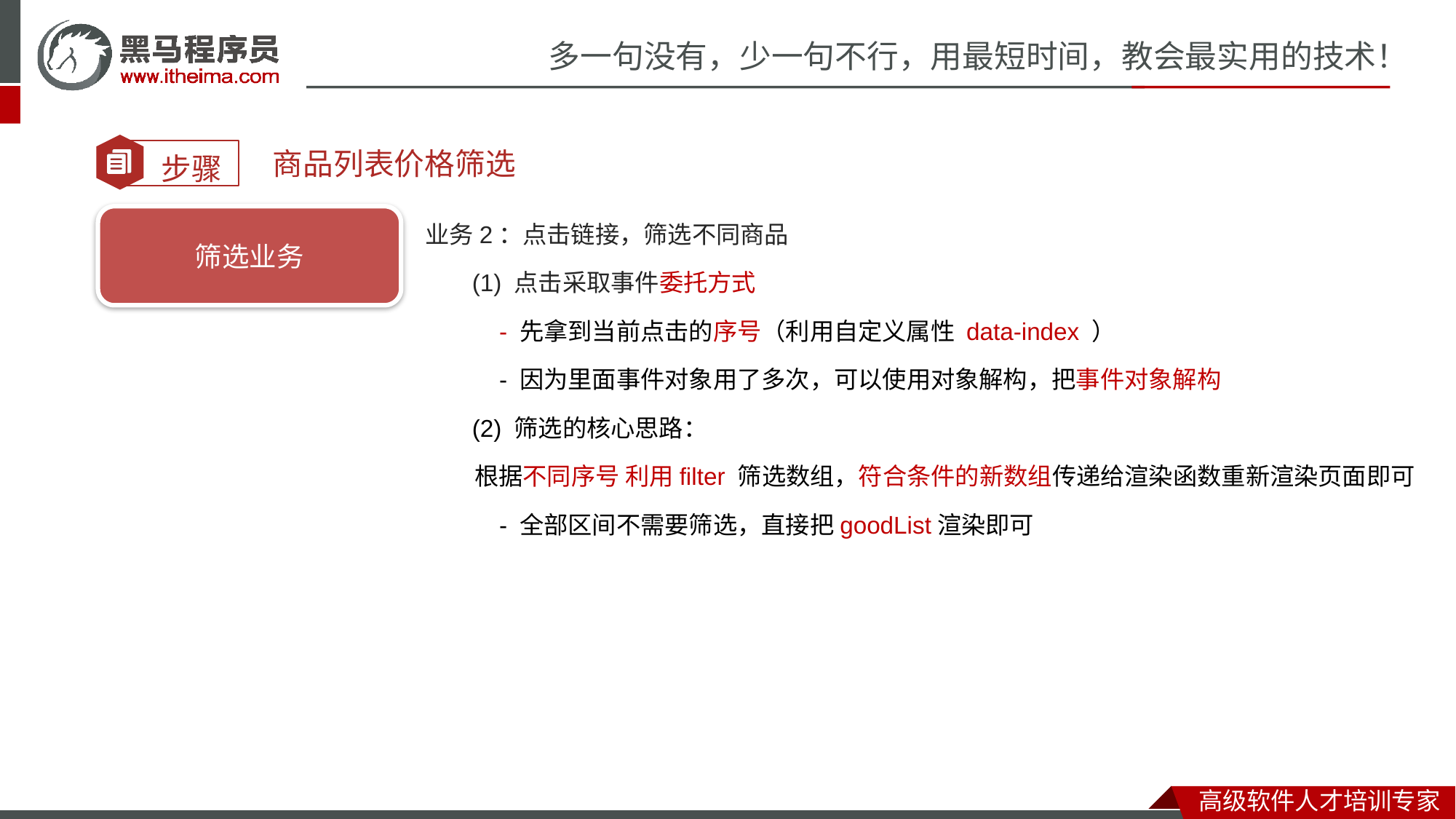

商品列表价格筛选
业务2：点击链接，筛选不同商品
       (1) 点击采取事件委托方式
           - 先拿到当前点击的序号（利用自定义属性 data-index ）
           - 因为里面事件对象用了多次，可以使用对象解构，把事件对象解构
       (2) 筛选的核心思路：
        根据不同序号 利用filter 筛选数组，符合条件的新数组传递给渲染函数重新渲染页面即可
           - 全部区间不需要筛选，直接把goodList渲染即可

筛选业务